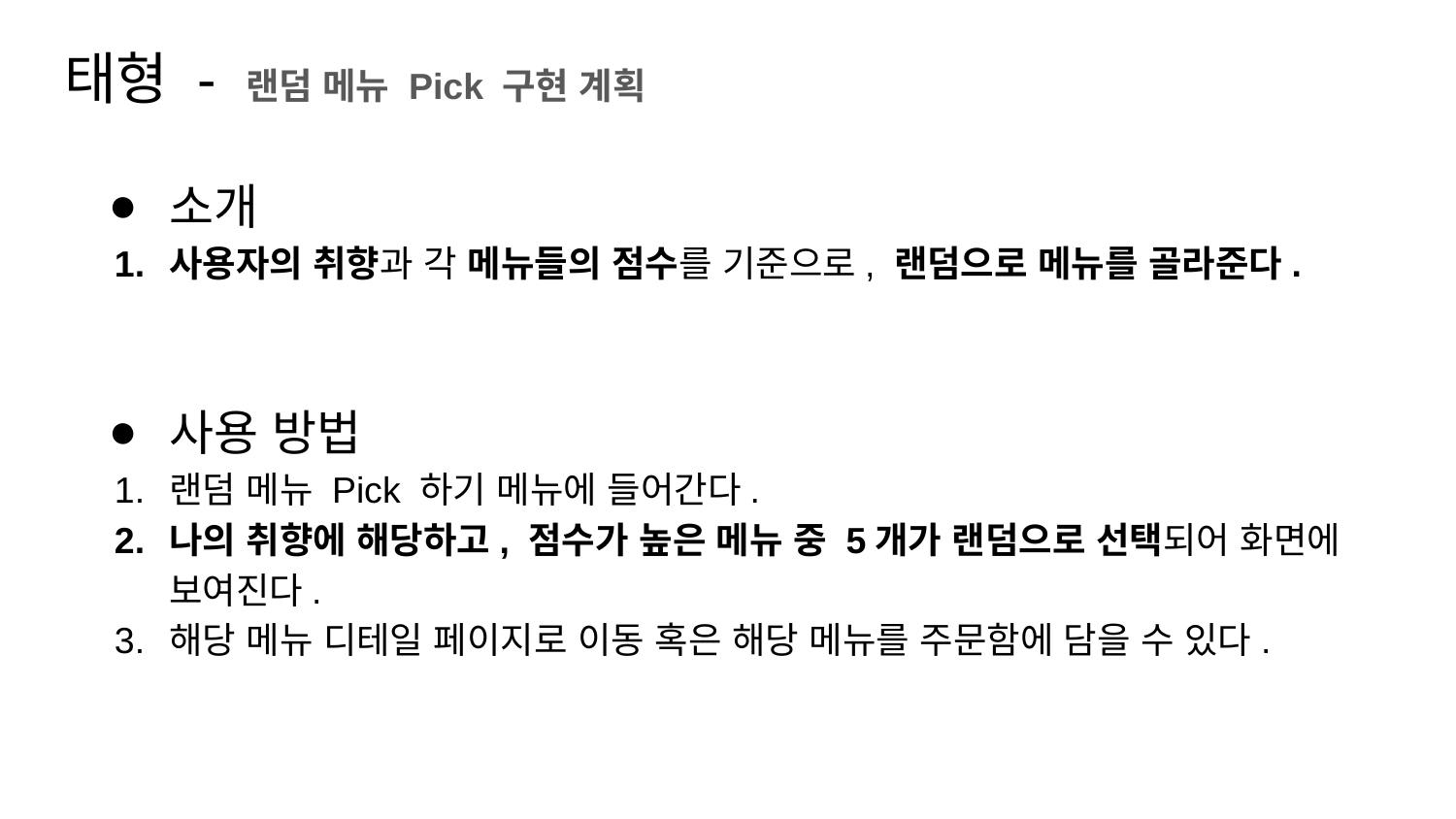

# 태형 - 랜덤 메뉴 Pick 구현 계획
소개
사용자의 취향과 각 메뉴들의 점수를 기준으로, 랜덤으로 메뉴를 골라준다.

사용 방법
랜덤 메뉴 Pick 하기 메뉴에 들어간다.
나의 취향에 해당하고, 점수가 높은 메뉴 중 5개가 랜덤으로 선택되어 화면에 보여진다.
해당 메뉴 디테일 페이지로 이동 혹은 해당 메뉴를 주문함에 담을 수 있다.